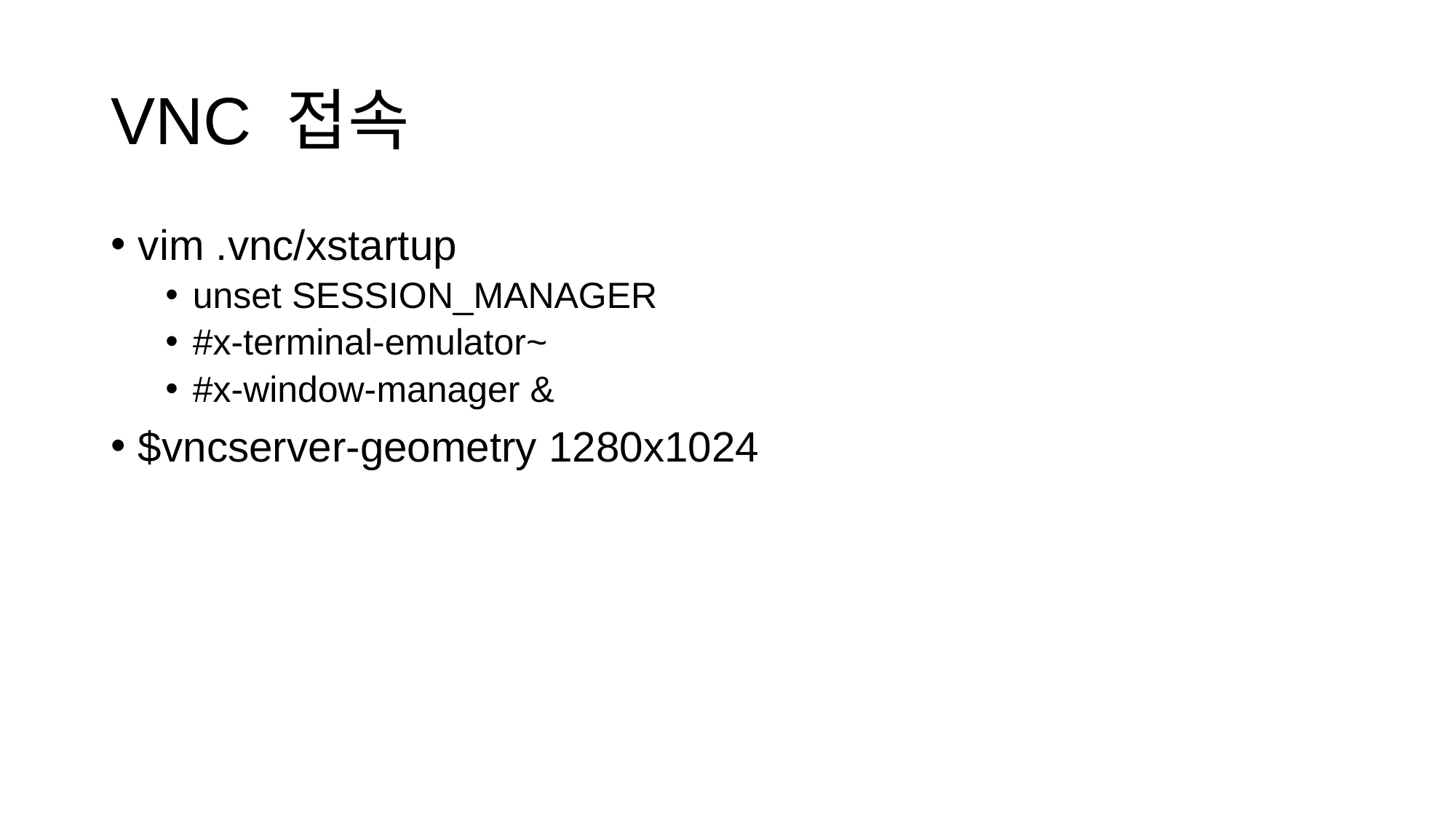

# VNC 접속
vim .vnc/xstartup
unset SESSION_MANAGER
#x-terminal-emulator~
#x-window-manager &
$vncserver-geometry 1280x1024